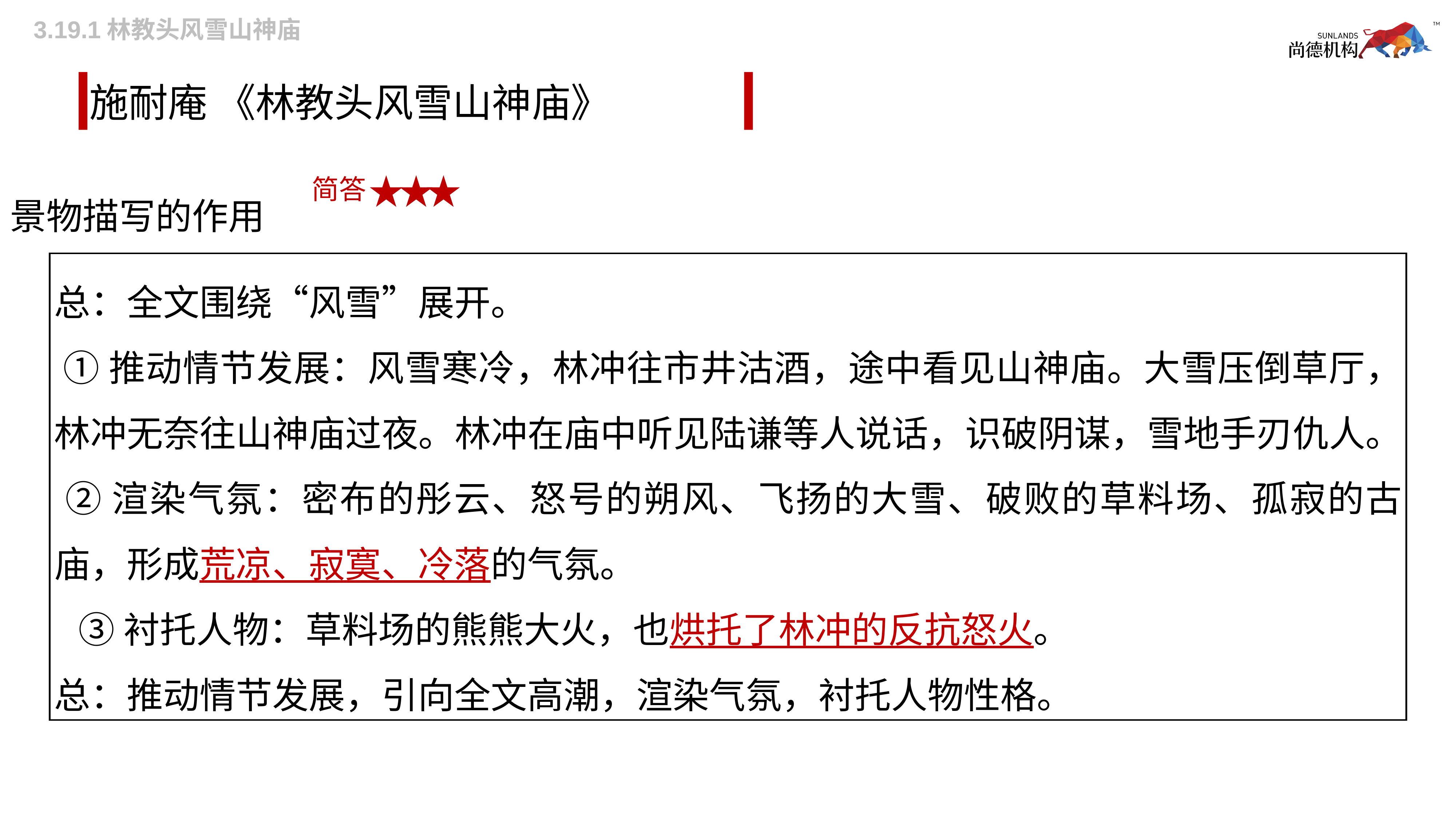

3.19.1林教头风雪山神庙
# 施耐庵 《林教头风雪山神庙》
景物描写的作用
简答

总：全文围绕“风雪”展开。
 ①推动情节发展：风雪寒冷，林冲往市井沽酒，途中看见山神庙。大雪压倒草厅，林冲无奈往山神庙过夜。林冲在庙中听见陆谦等人说话，识破阴谋，雪地手刃仇人。
 ②渲染气氛：密布的彤云、怒号的朔风、飞扬的大雪、破败的草料场、孤寂的古庙，形成荒凉、寂寞、冷落的气氛。
   ③衬托人物：草料场的熊熊大火，也烘托了林冲的反抗怒火。
总：推动情节发展，引向全文高潮，渲染气氛，衬托人物性格。